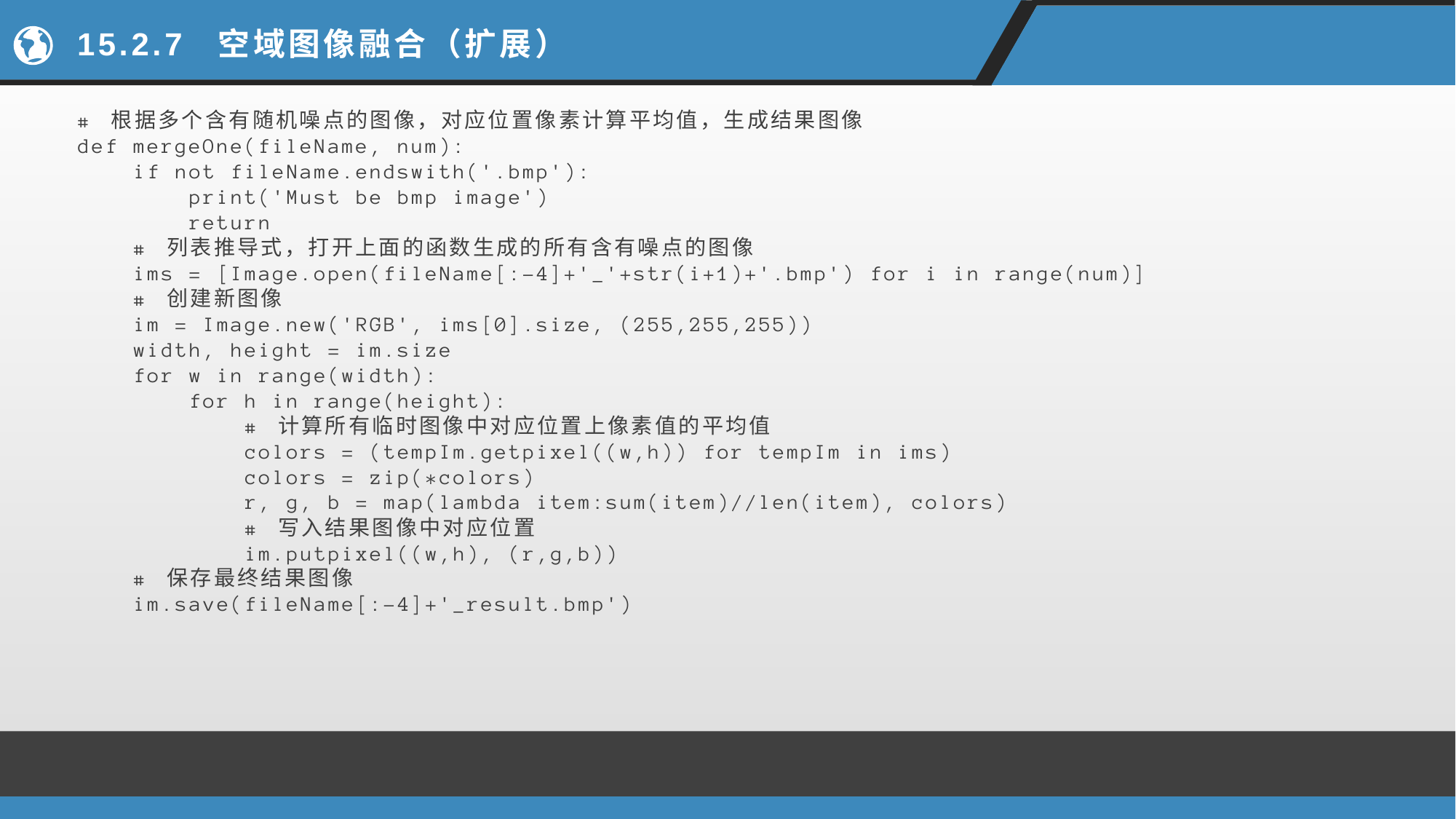

# 15.2.7  空域图像融合（扩展）

# 根据多个含有随机噪点的图像，对应位置像素计算平均值，生成结果图像
def mergeOne(fileName, num):
    if not fileName.endswith('.bmp'):
        print('Must be bmp image')
        return
    # 列表推导式，打开上面的函数生成的所有含有噪点的图像
    ims = [Image.open(fileName[:-4]+'_'+str(i+1)+'.bmp') for i in range(num)]
    # 创建新图像
    im = Image.new('RGB', ims[0].size, (255,255,255))
    width, height = im.size
    for w in range(width):
        for h in range(height):
            # 计算所有临时图像中对应位置上像素值的平均值
            colors = (tempIm.getpixel((w,h)) for tempIm in ims)
            colors = zip(*colors)
            r, g, b = map(lambda item:sum(item)//len(item), colors)
            # 写入结果图像中对应位置
            im.putpixel((w,h), (r,g,b))
    # 保存最终结果图像
    im.save(fileName[:-4]+'_result.bmp')